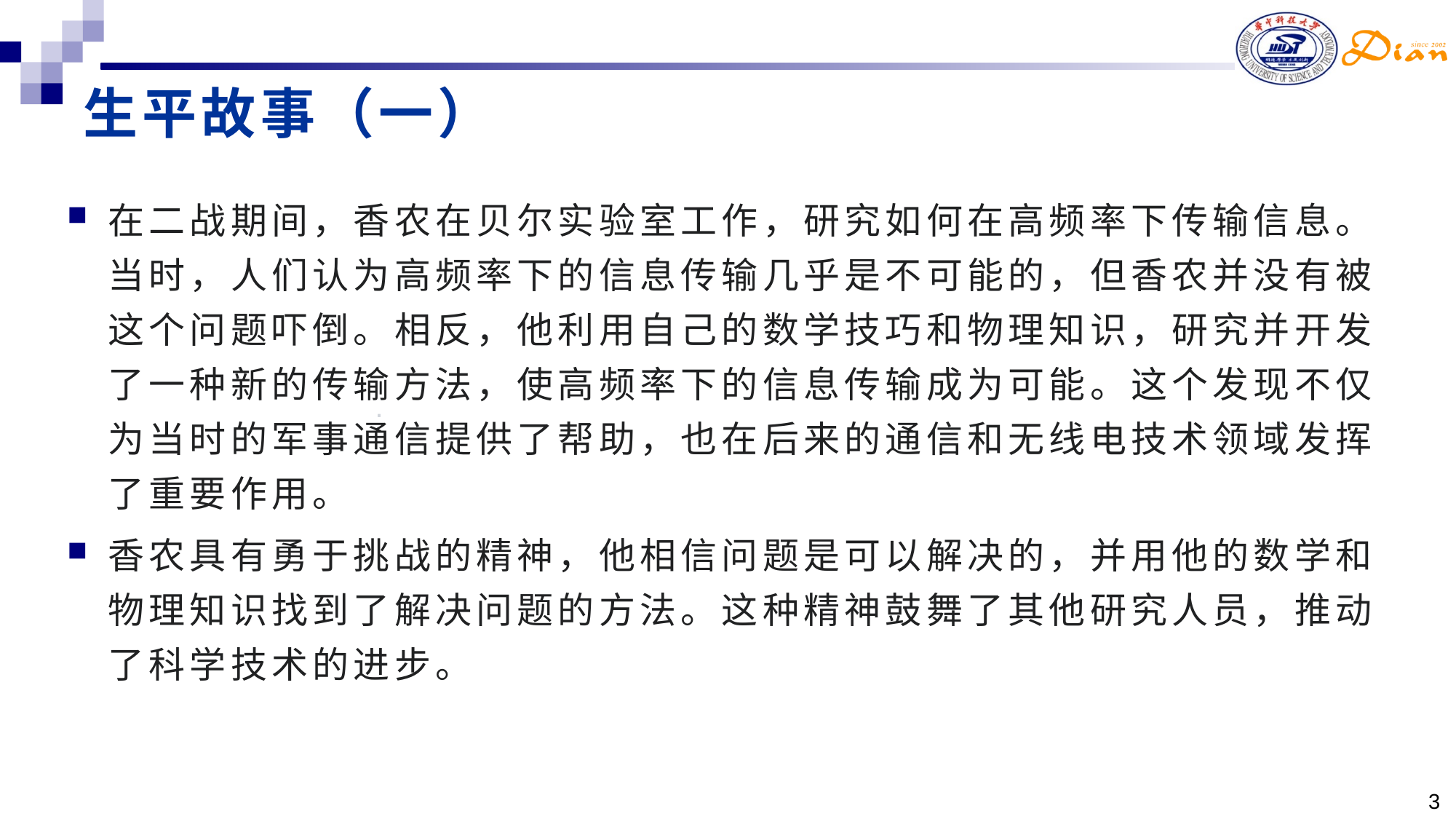

# 生平故事（一）
在二战期间，香农在贝尔实验室工作，研究如何在高频率下传输信息。当时，人们认为高频率下的信息传输几乎是不可能的，但香农并没有被这个问题吓倒。相反，他利用自己的数学技巧和物理知识，研究并开发了一种新的传输方法，使高频率下的信息传输成为可能。这个发现不仅为当时的军事通信提供了帮助，也在后来的通信和无线电技术领域发挥了重要作用。
香农具有勇于挑战的精神，他相信问题是可以解决的，并用他的数学和物理知识找到了解决问题的方法。这种精神鼓舞了其他研究人员，推动了科学技术的进步。

·
·
3